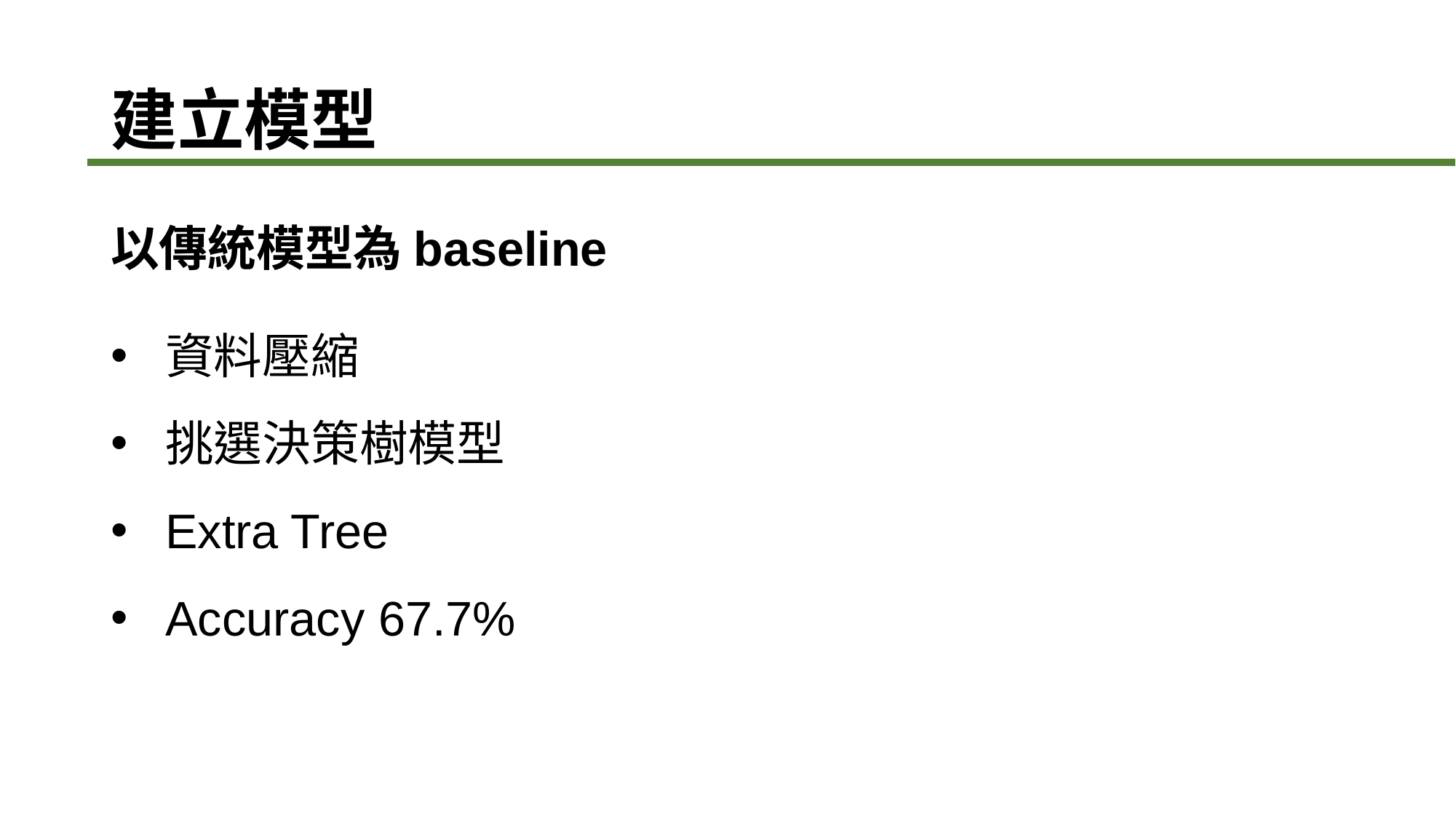

# 建立模型
以傳統模型為baseline
資料壓縮
挑選決策樹模型
Extra Tree
Accuracy 67.7%